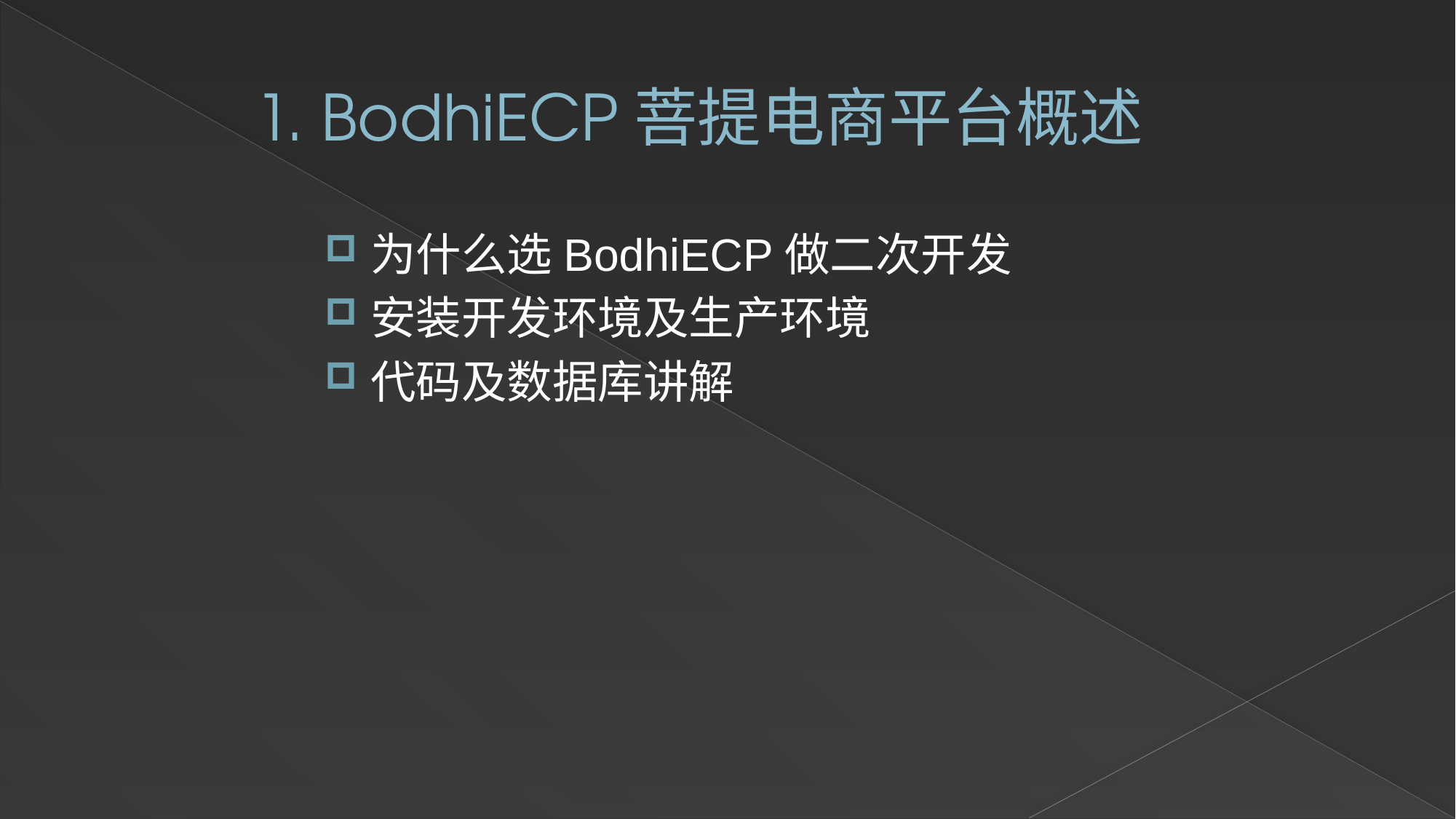

# 1. BodhiECP菩提电商平台概述
为什么选BodhiECP做二次开发
安装开发环境及生产环境
代码及数据库讲解